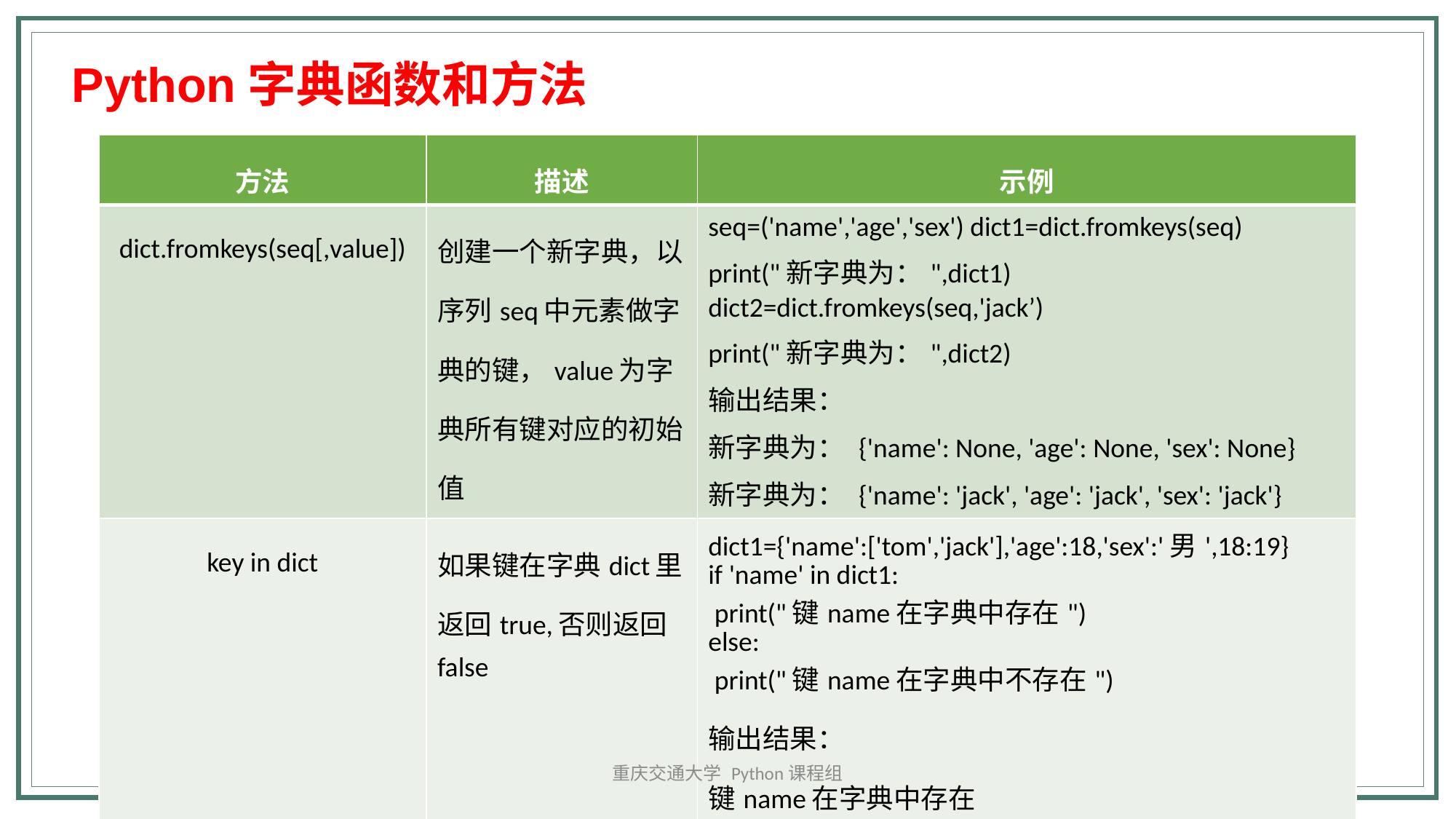

Python字典函数和方法
| 方法 | 描述 | 示例 |
| --- | --- | --- |
| dict.fromkeys(seq[,value]) | 创建一个新字典，以序列seq中元素做字典的键，value为字典所有键对应的初始值 | seq=('name','age','sex') dict1=dict.fromkeys(seq) print("新字典为：",dict1) dict2=dict.fromkeys(seq,'jack’) print("新字典为：",dict2) 输出结果： 新字典为： {'name': None, 'age': None, 'sex': None} 新字典为： {'name': 'jack', 'age': 'jack', 'sex': 'jack'} |
| key in dict | 如果键在字典dict里返回true,否则返回false | dict1={'name':['tom','jack'],'age':18,'sex':'男',18:19} if 'name' in dict1: print("键name在字典中存在") else: print("键name在字典中不存在") 输出结果： 键name在字典中存在 |
重庆交通大学 Python课程组